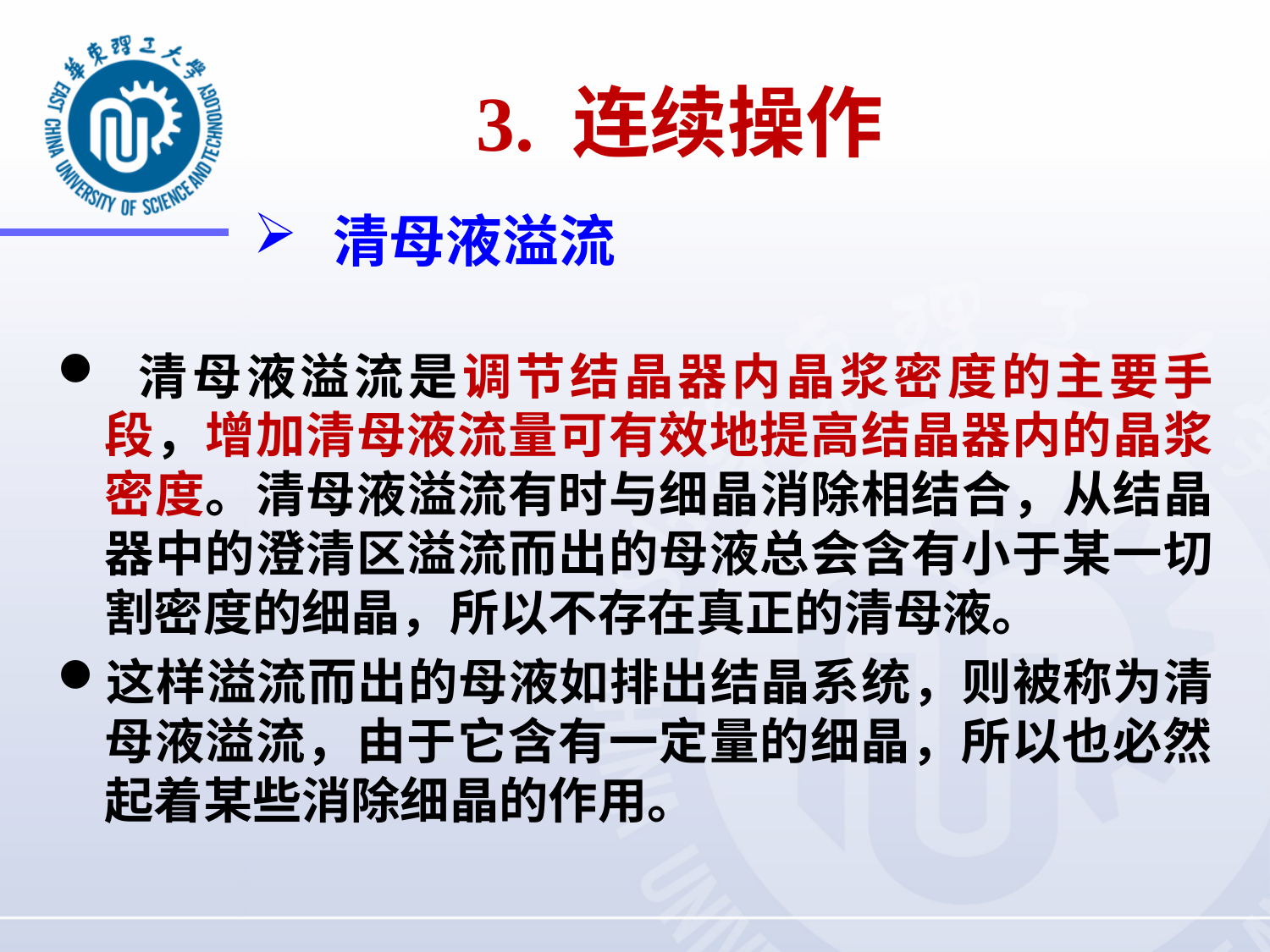

3. 连续操作
清母液溢流
 清母液溢流是调节结晶器内晶浆密度的主要手段，增加清母液流量可有效地提高结晶器内的晶浆密度。清母液溢流有时与细晶消除相结合，从结晶器中的澄清区溢流而出的母液总会含有小于某一切割密度的细晶，所以不存在真正的清母液。
这样溢流而出的母液如排出结晶系统，则被称为清母液溢流，由于它含有一定量的细晶，所以也必然起着某些消除细晶的作用。